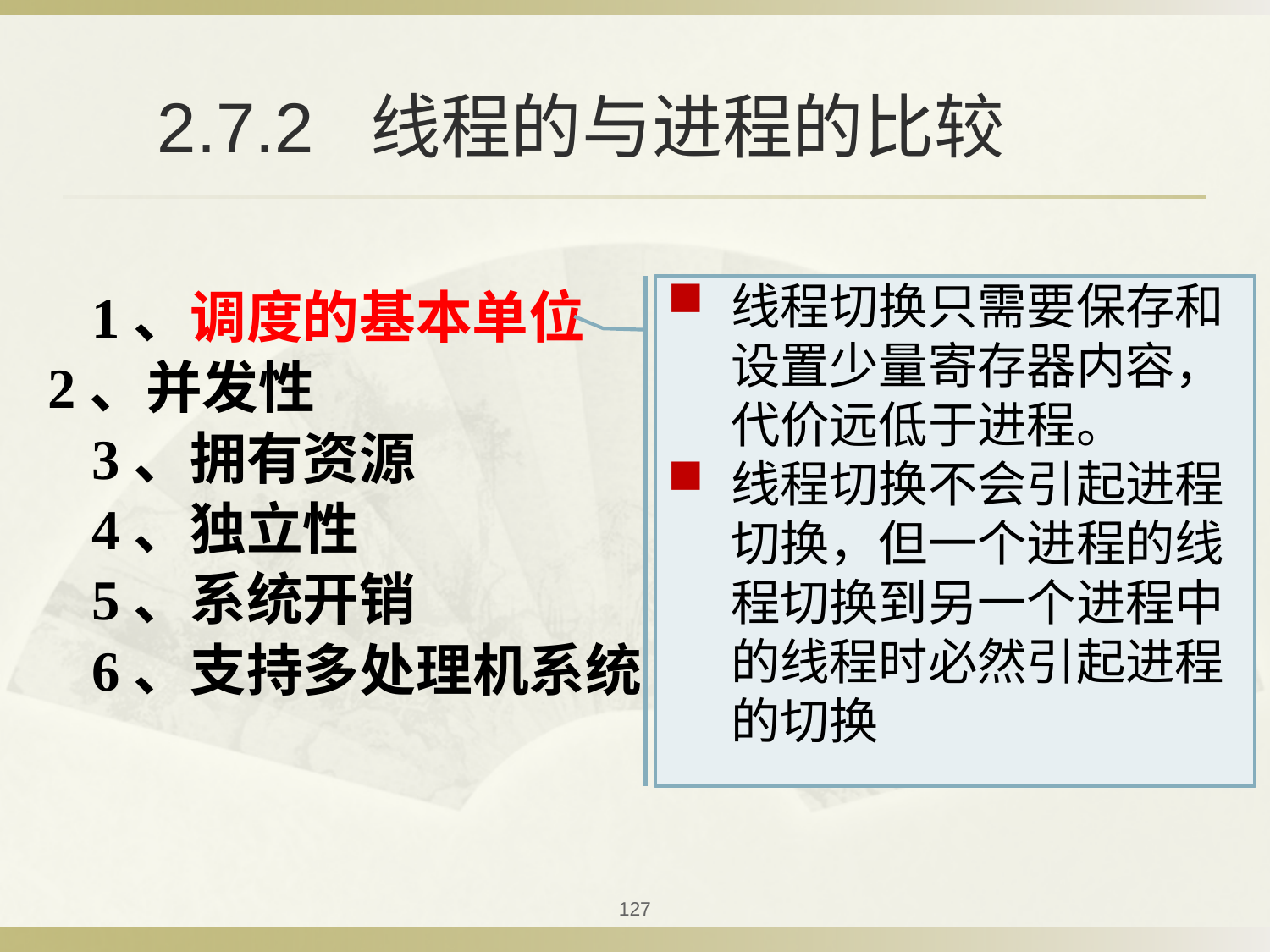

2.7.2  线程的与进程的比较
       1、调度的基本单位
    2、并发性
       3、拥有资源
       4、独立性
       5、系统开销
       6、支持多处理机系统

线程切换只需要保存和设置少量寄存器内容，代价远低于进程。
线程切换不会引起进程切换，但一个进程的线程切换到另一个进程中的线程时必然引起进程的切换

127